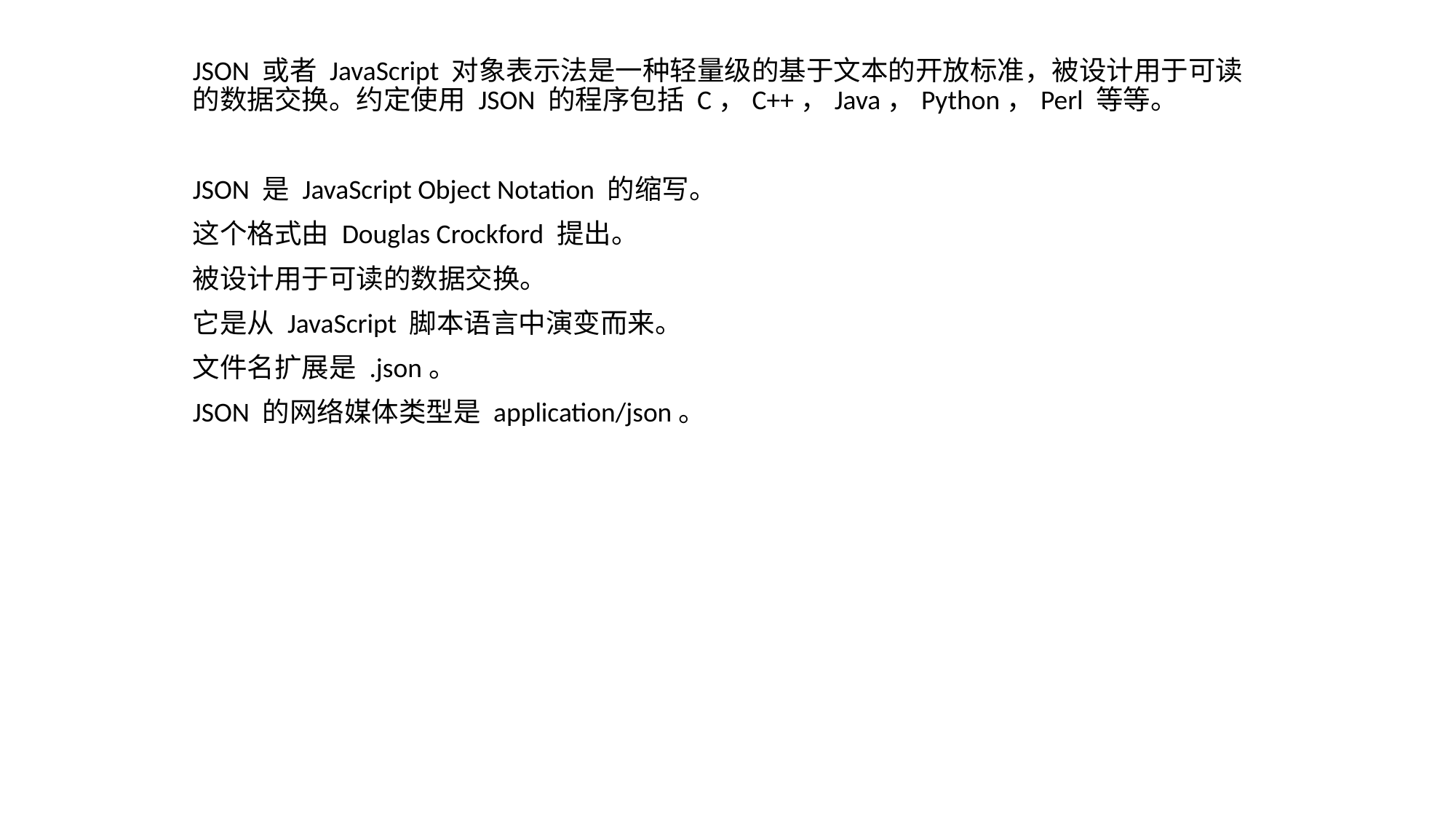

JSON 或者 JavaScript 对象表示法是一种轻量级的基于文本的开放标准，被设计用于可读的数据交换。约定使用 JSON 的程序包括 C，C++，Java，Python，Perl 等等。

JSON 是 JavaScript Object Notation 的缩写。
这个格式由 Douglas Crockford 提出。
被设计用于可读的数据交换。
它是从 JavaScript 脚本语言中演变而来。
文件名扩展是 .json。
JSON 的网络媒体类型是 application/json。